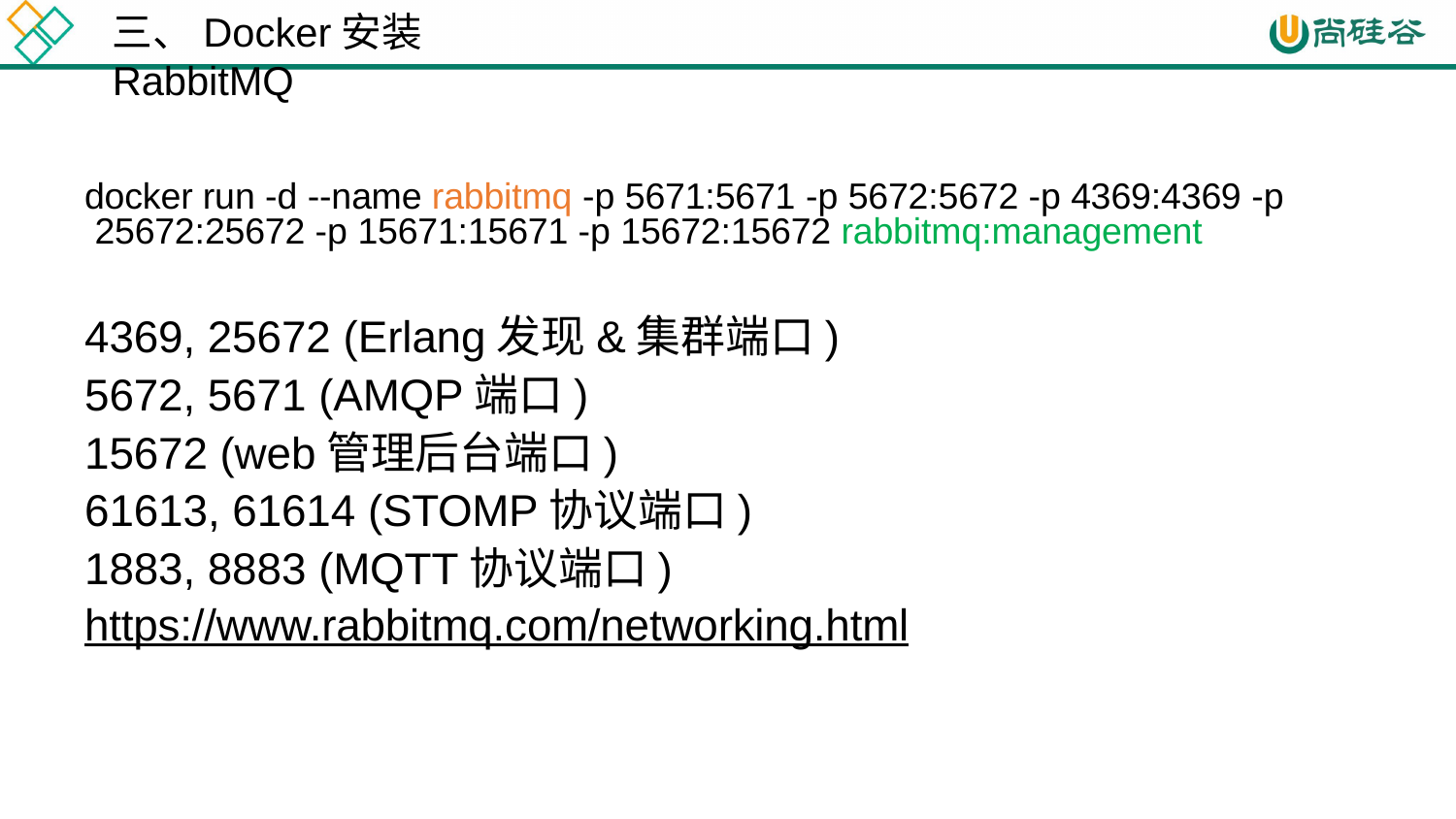

# 三、Docker安装RabbitMQ
docker run -d --name rabbitmq -p 5671:5671 -p 5672:5672 -p 4369:4369 -p  25672:25672 -p 15671:15671 -p 15672:15672 rabbitmq:management

4369, 25672 (Erlang发现&集群端口)
5672, 5671 (AMQP端口)
15672 (web管理后台端口)
61613, 61614 (STOMP协议端口)
1883, 8883 (MQTT协议端口)
https://www.rabbitmq.com/networking.html